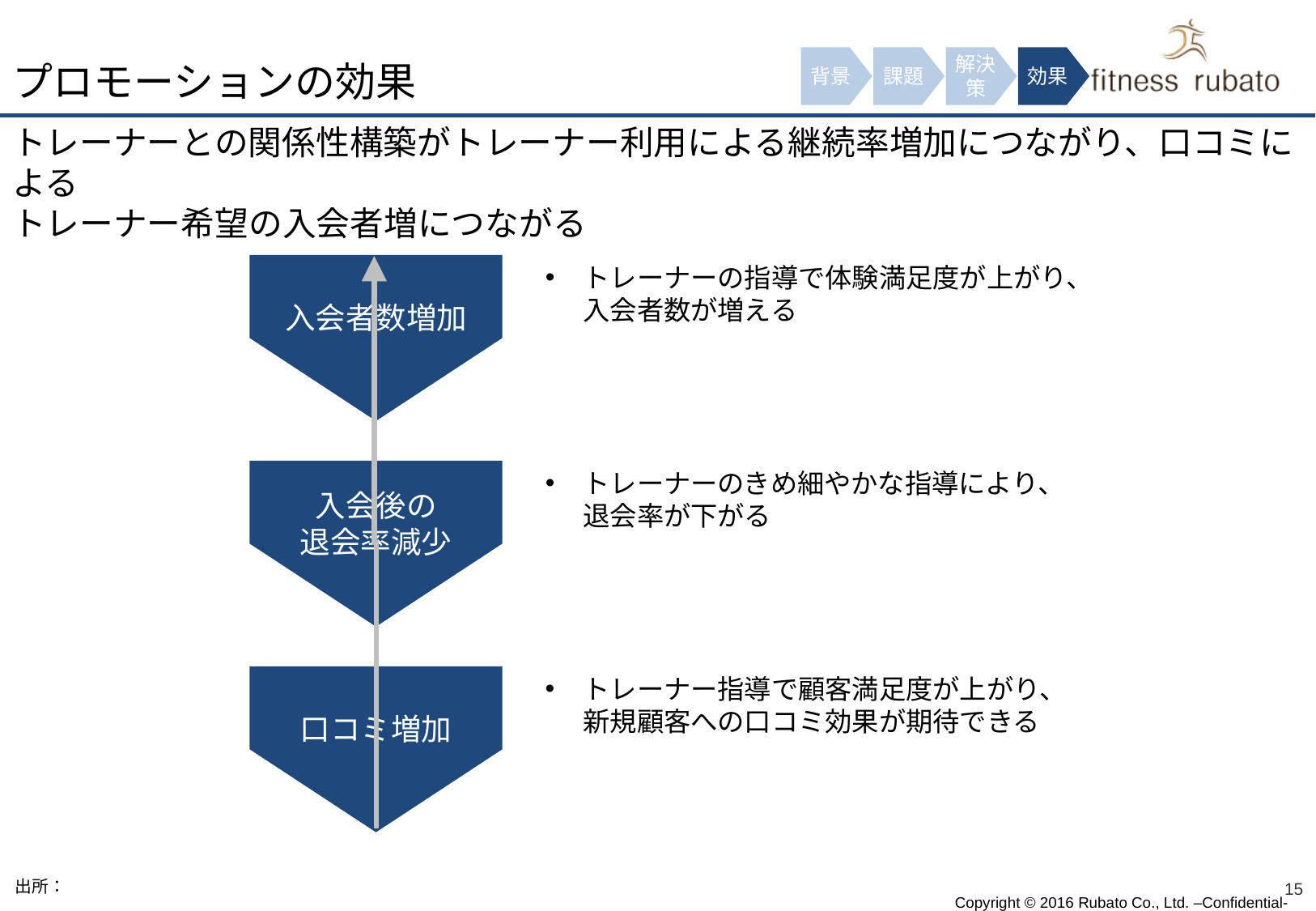

# プロモーションの効果
背景
課題
解決策
効果
トレーナーとの関係性構築がトレーナー利用による継続率増加につながり、口コミによる
トレーナー希望の入会者増につながる
入会者数増加
トレーナーの指導で体験満足度が上がり、
入会者数が増える
入会後の
退会率減少
トレーナーのきめ細やかな指導により、
退会率が下がる
口コミ増加
トレーナー指導で顧客満足度が上がり、
新規顧客への口コミ効果が期待できる
出所：
15